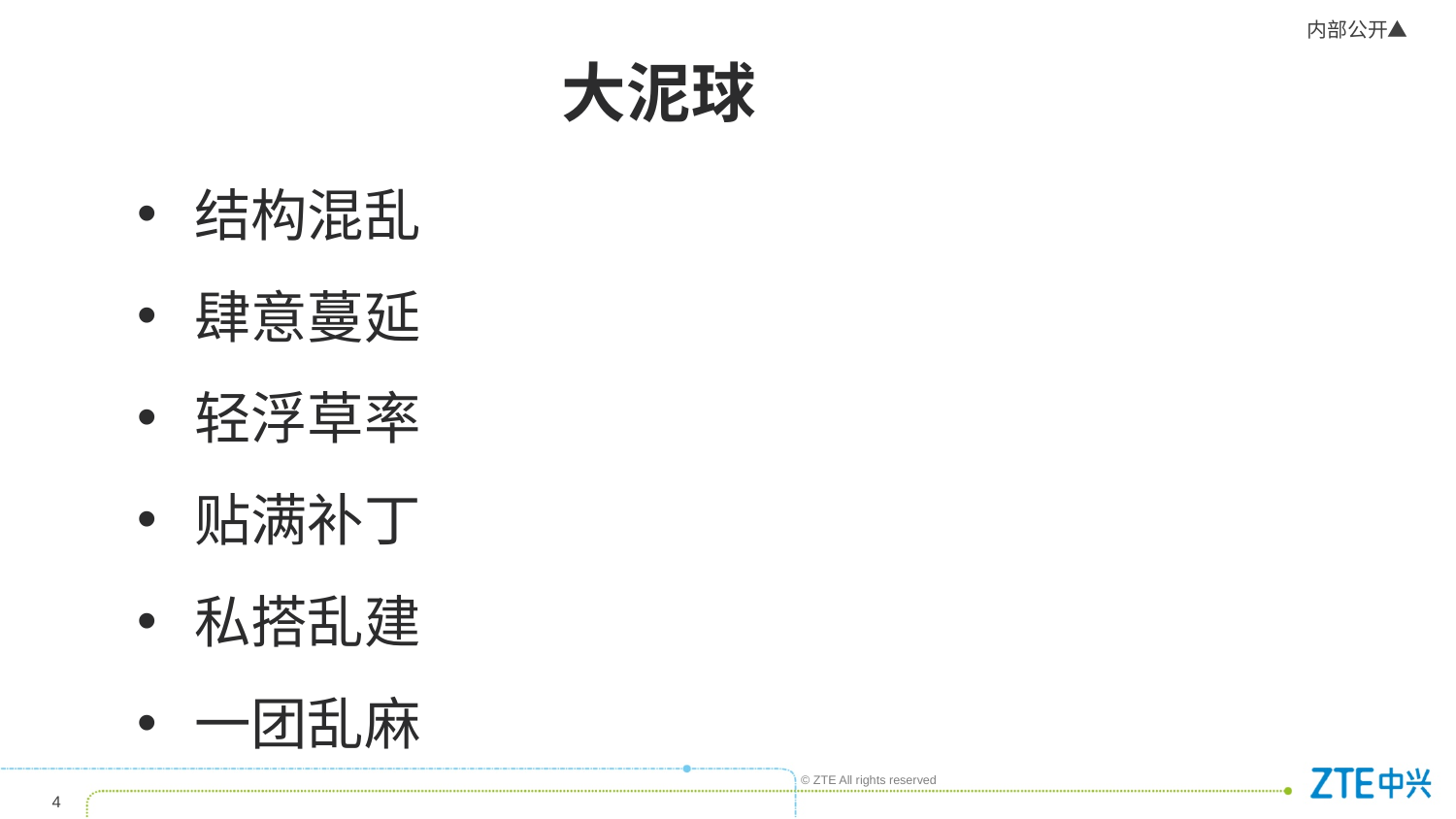

大泥球
结构混乱
肆意蔓延
轻浮草率
贴满补丁
私搭乱建
一团乱麻